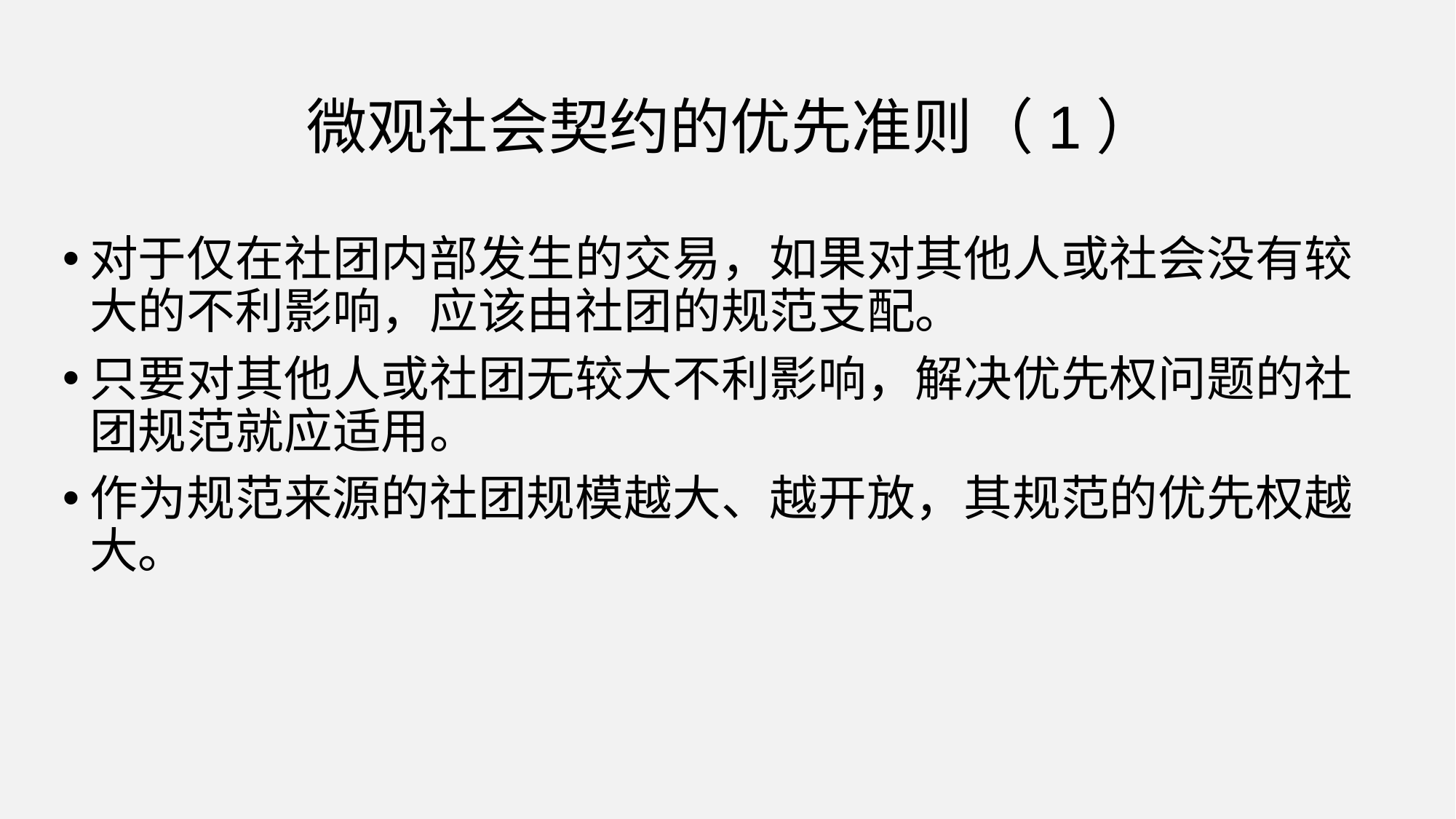

# 微观社会契约的优先准则（1）
对于仅在社团内部发生的交易，如果对其他人或社会没有较大的不利影响，应该由社团的规范支配。
只要对其他人或社团无较大不利影响，解决优先权问题的社团规范就应适用。
作为规范来源的社团规模越大、越开放，其规范的优先权越大。